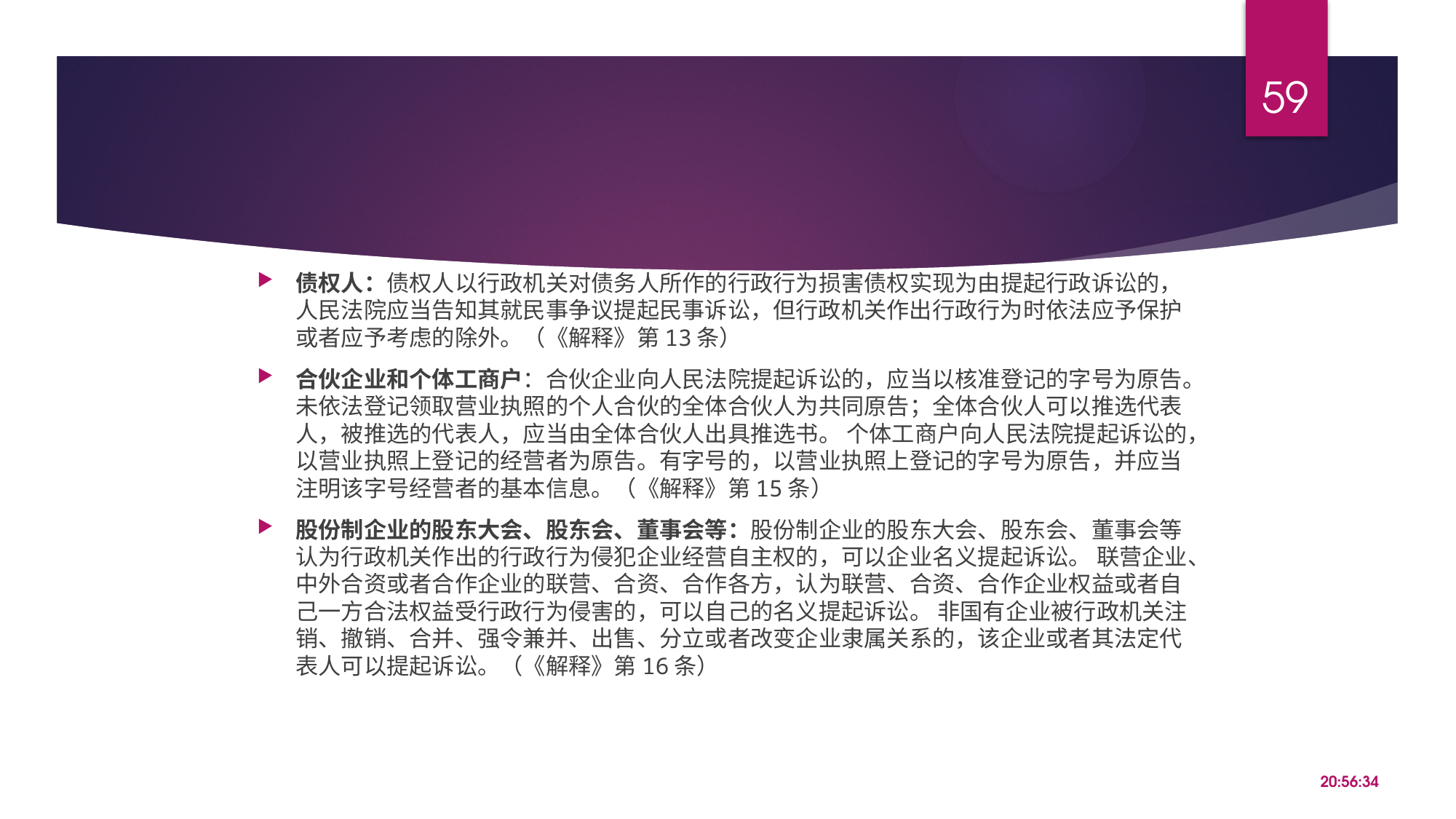

59
#
债权人：债权人以行政机关对债务人所作的行政行为损害债权实现为由提起行政诉讼的，人民法院应当告知其就民事争议提起民事诉讼，但行政机关作出行政行为时依法应予保护或者应予考虑的除外。（《解释》第13条）
合伙企业和个体工商户：合伙企业向人民法院提起诉讼的，应当以核准登记的字号为原告。未依法登记领取营业执照的个人合伙的全体合伙人为共同原告；全体合伙人可以推选代表人，被推选的代表人，应当由全体合伙人出具推选书。 个体工商户向人民法院提起诉讼的，以营业执照上登记的经营者为原告。有字号的，以营业执照上登记的字号为原告，并应当注明该字号经营者的基本信息。（《解释》第15条）
股份制企业的股东大会、股东会、董事会等：股份制企业的股东大会、股东会、董事会等认为行政机关作出的行政行为侵犯企业经营自主权的，可以企业名义提起诉讼。 联营企业、中外合资或者合作企业的联营、合资、合作各方，认为联营、合资、合作企业权益或者自己一方合法权益受行政行为侵害的，可以自己的名义提起诉讼。 非国有企业被行政机关注销、撤销、合并、强令兼并、出售、分立或者改变企业隶属关系的，该企业或者其法定代表人可以提起诉讼。（《解释》第16条）

20:56:34